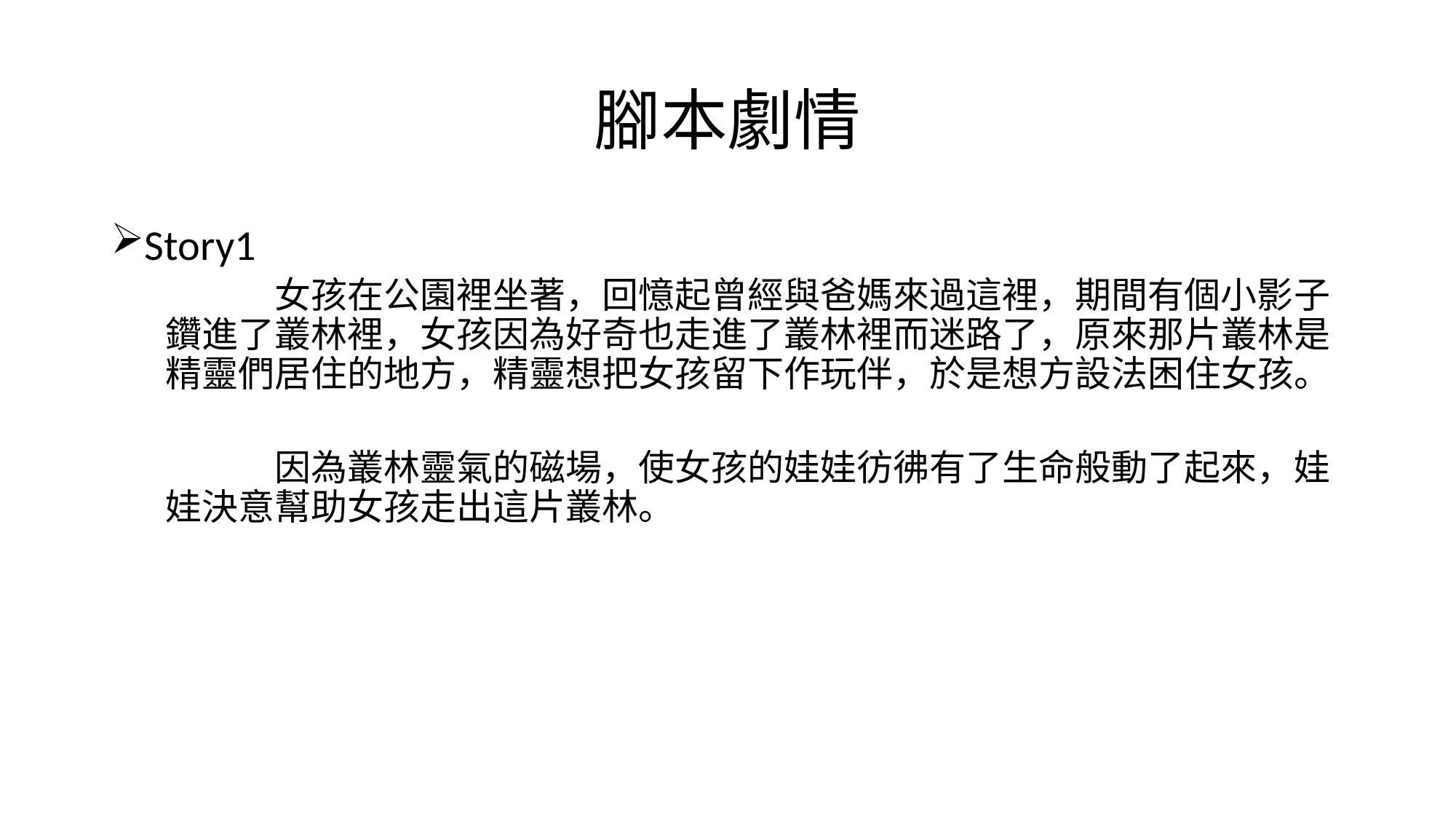

# 腳本劇情
Story1
	女孩在公園裡坐著，回憶起曾經與爸媽來過這裡，期間有個小影子鑽進了叢林裡，女孩因為好奇也走進了叢林裡而迷路了，原來那片叢林是精靈們居住的地方，精靈想把女孩留下作玩伴，於是想方設法困住女孩。

	因為叢林靈氣的磁場，使女孩的娃娃彷彿有了生命般動了起來，娃娃決意幫助女孩走出這片叢林。